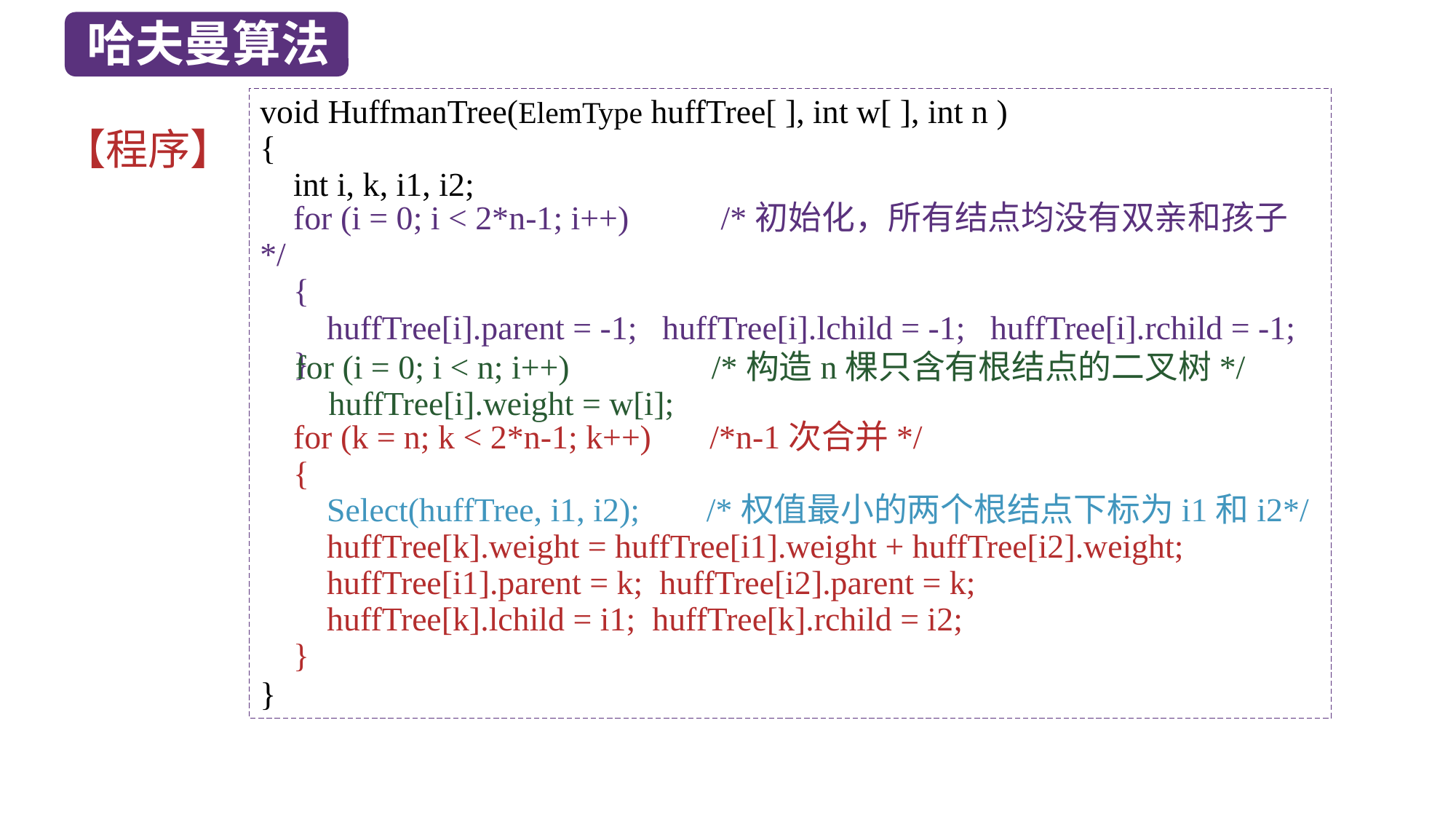

哈夫曼算法

void HuffmanTree(ElemType huffTree[ ], int w[ ], int n )
{
    int i, k, i1, i2;

}
【程序】
    for (i = 0; i < 2*n-1; i++)           /*初始化，所有结点均没有双亲和孩子*/
    {
        huffTree[i].parent = -1;   huffTree[i].lchild = -1;   huffTree[i].rchild = -1;
    }
    for (i = 0; i < n; i++)                 /*构造n棵只含有根结点的二叉树*/
        huffTree[i].weight = w[i];
    for (k = n; k < 2*n-1; k++)       /*n-1次合并*/
    {
        Select(huffTree, i1, i2);        /*权值最小的两个根结点下标为i1和i2*/
        huffTree[k].weight = huffTree[i1].weight + huffTree[i2].weight;
        huffTree[i1].parent = k;  huffTree[i2].parent = k;
        huffTree[k].lchild = i1;  huffTree[k].rchild = i2;
    }